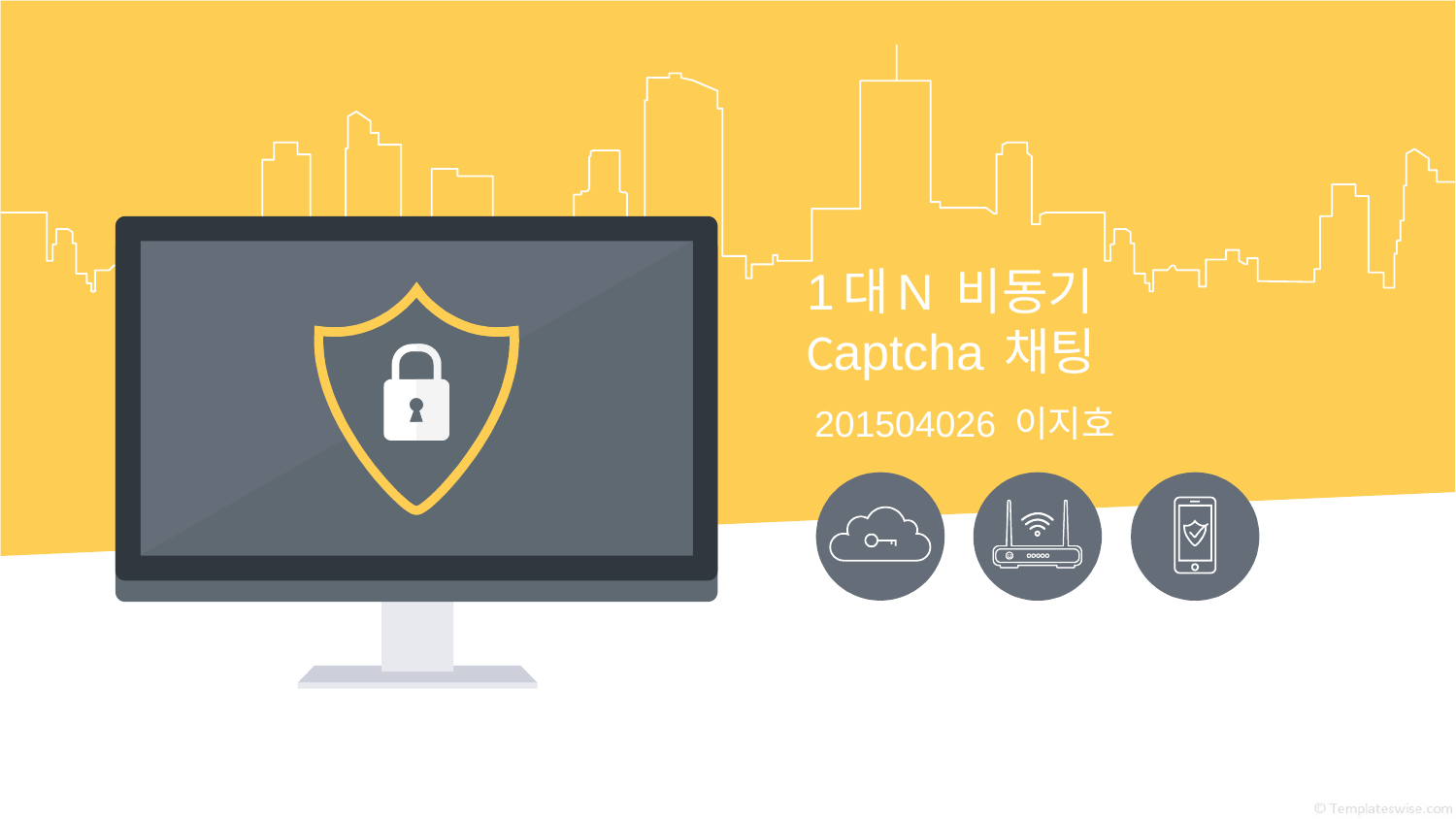

© Templateswise.com
# 1대N 비동기 Captcha 채팅
201504026 이지호